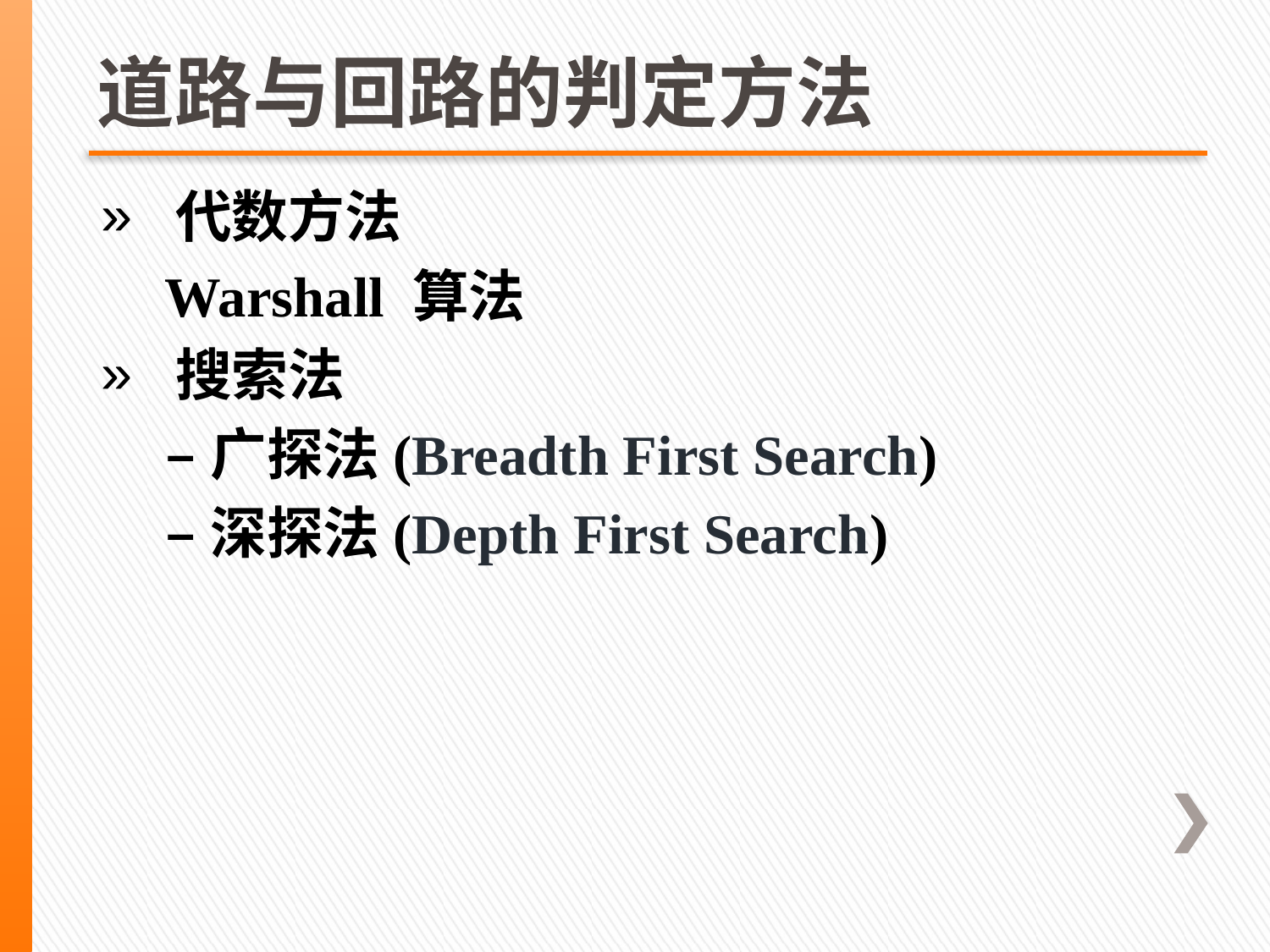

# 道路与回路的判定方法
 代数方法
     Warshall 算法
 搜索法
     –广探法(Breadth First Search)
     –深探法(Depth First Search)